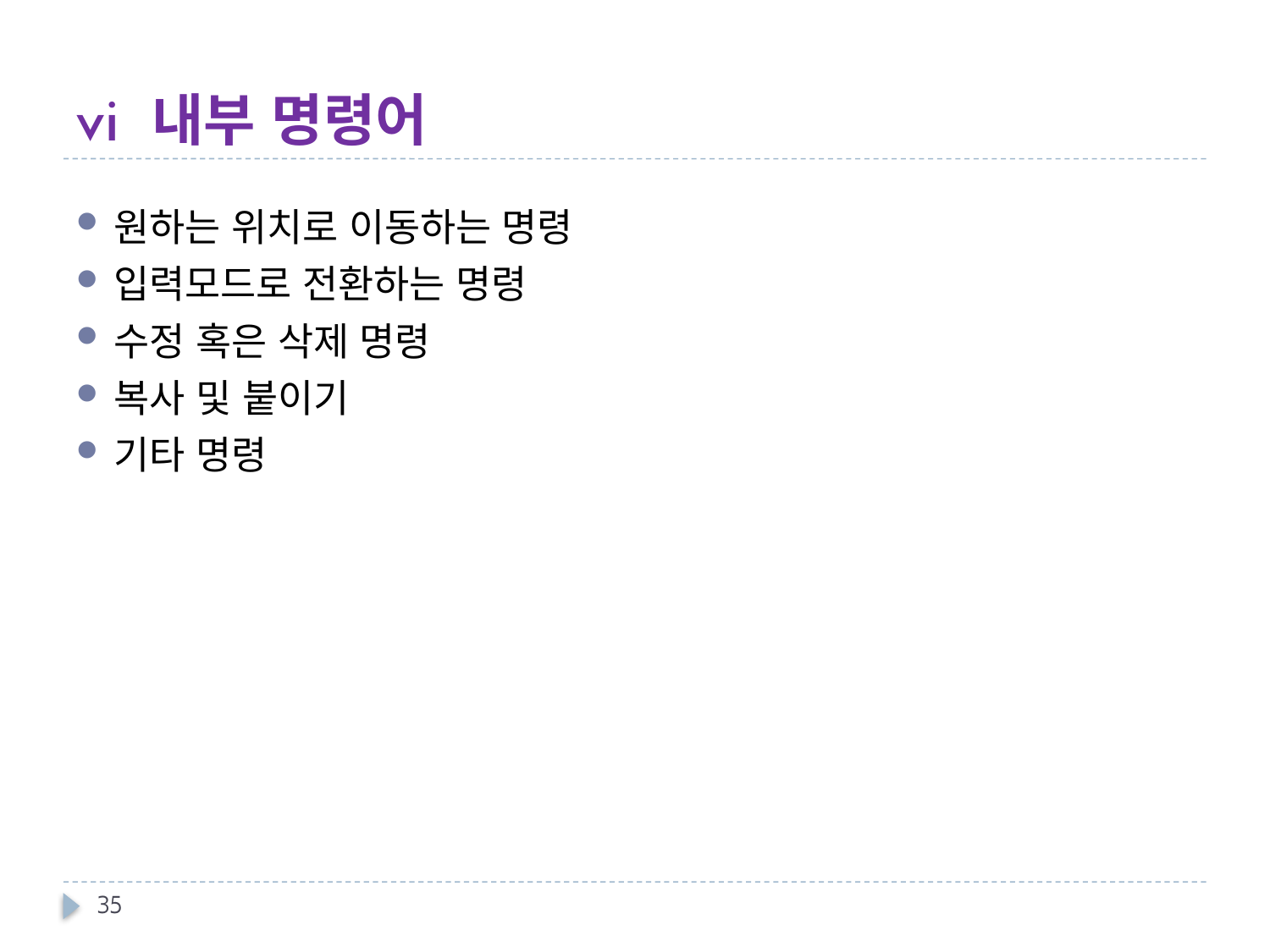

# vi 내부 명령어
원하는 위치로 이동하는 명령
입력모드로 전환하는 명령
수정 혹은 삭제 명령
복사 및 붙이기
기타 명령

35